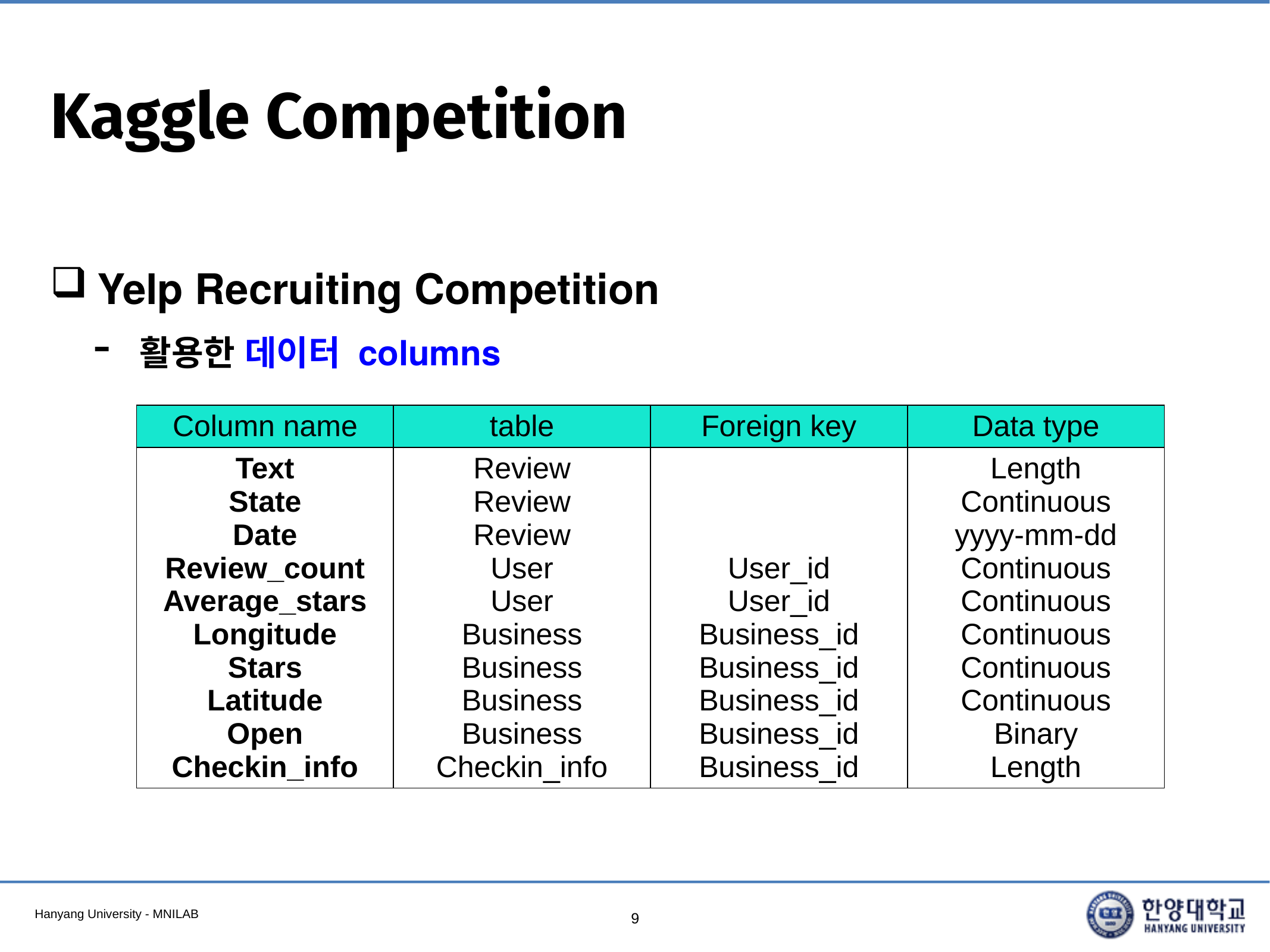

# Kaggle Competition
Yelp Recruiting Competition
활용한 데이터 columns
| Column name | table | Foreign key | Data type |
| --- | --- | --- | --- |
| Text State Date Review\_count Average\_stars Longitude Stars Latitude Open Checkin\_info | Review Review Review User User Business Business Business Business Checkin\_info | User\_id User\_id Business\_id Business\_id Business\_id Business\_id Business\_id | Length Continuous yyyy-mm-dd Continuous Continuous Continuous Continuous Continuous Binary Length |
9